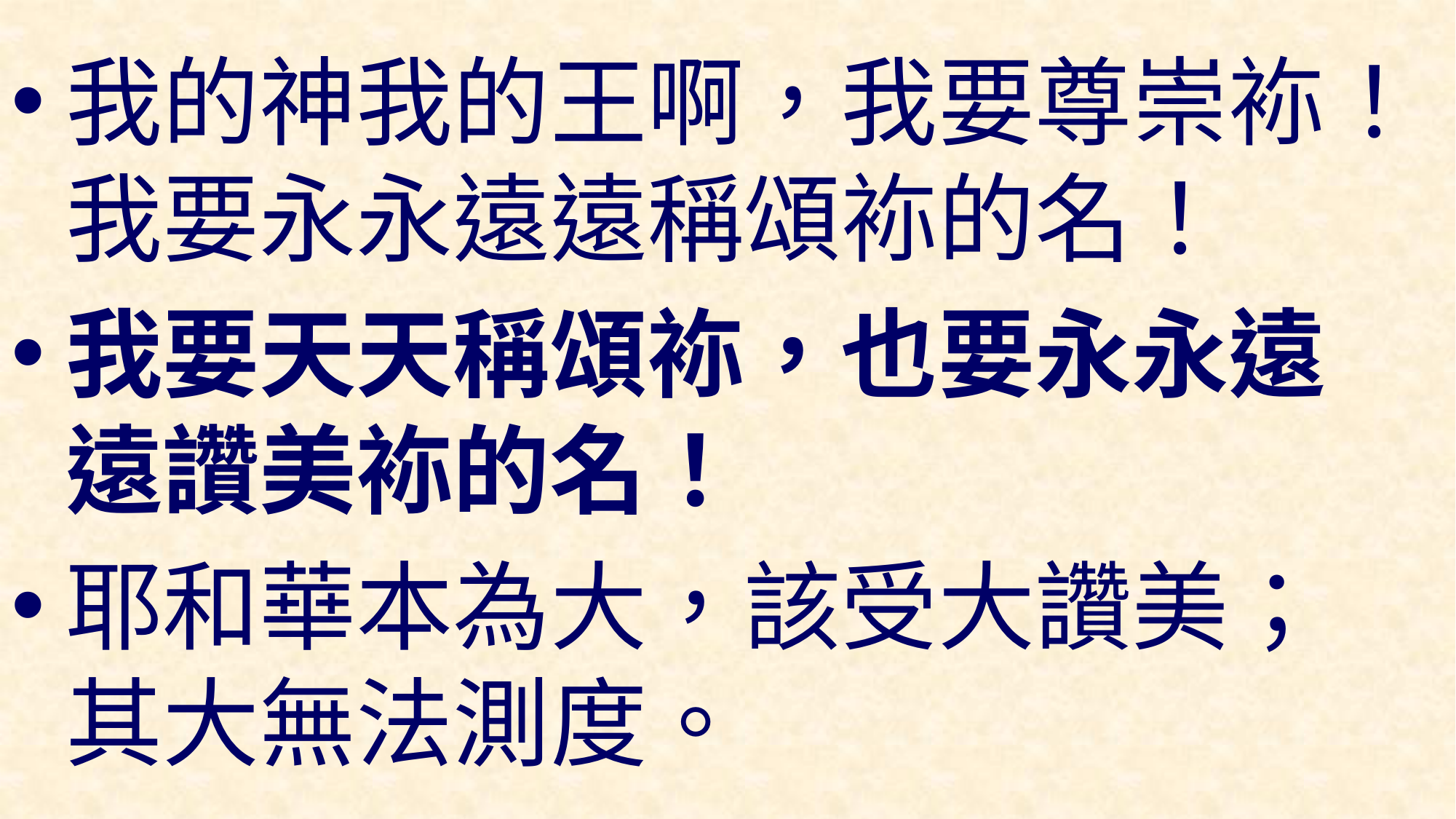

我的神我的王啊，我要尊崇袮！我要永永遠遠稱頌袮的名！
我要天天稱頌袮，也要永永遠遠讚美袮的名！
耶和華本為大，該受大讚美；其大無法測度。